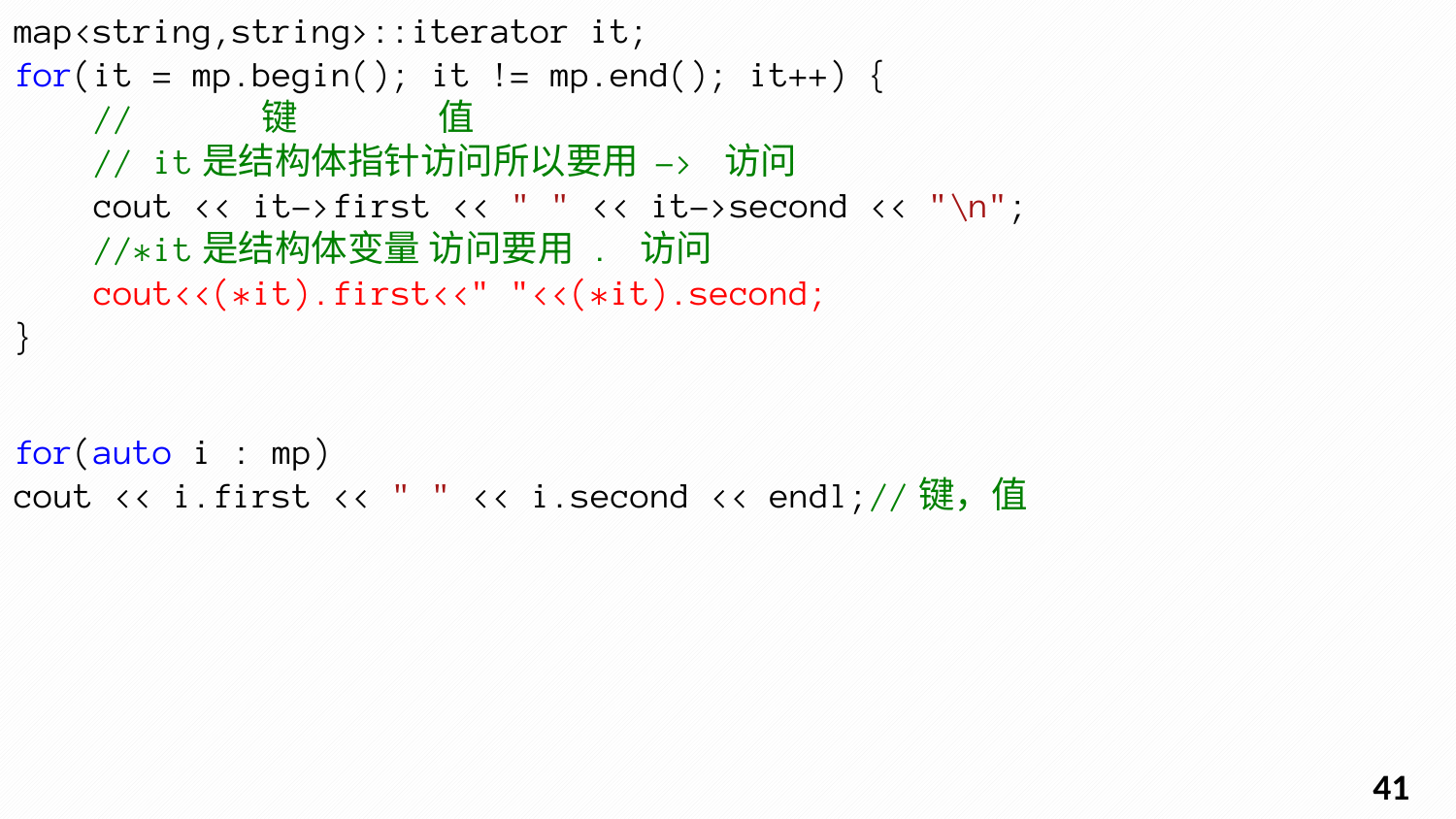

map<string,string>::iterator it;
for(it = mp.begin(); it != mp.end(); it++) {
    //      键                 值
    // it是结构体指针访问所以要用 -> 访问
    cout << it->first << " " << it->second << "\n";
    //*it是结构体变量 访问要用 . 访问
    cout<<(*it).first<<" "<<(*it).second;
}
for(auto i : mp)
cout << i.first << " " << i.second << endl;//键，值

41